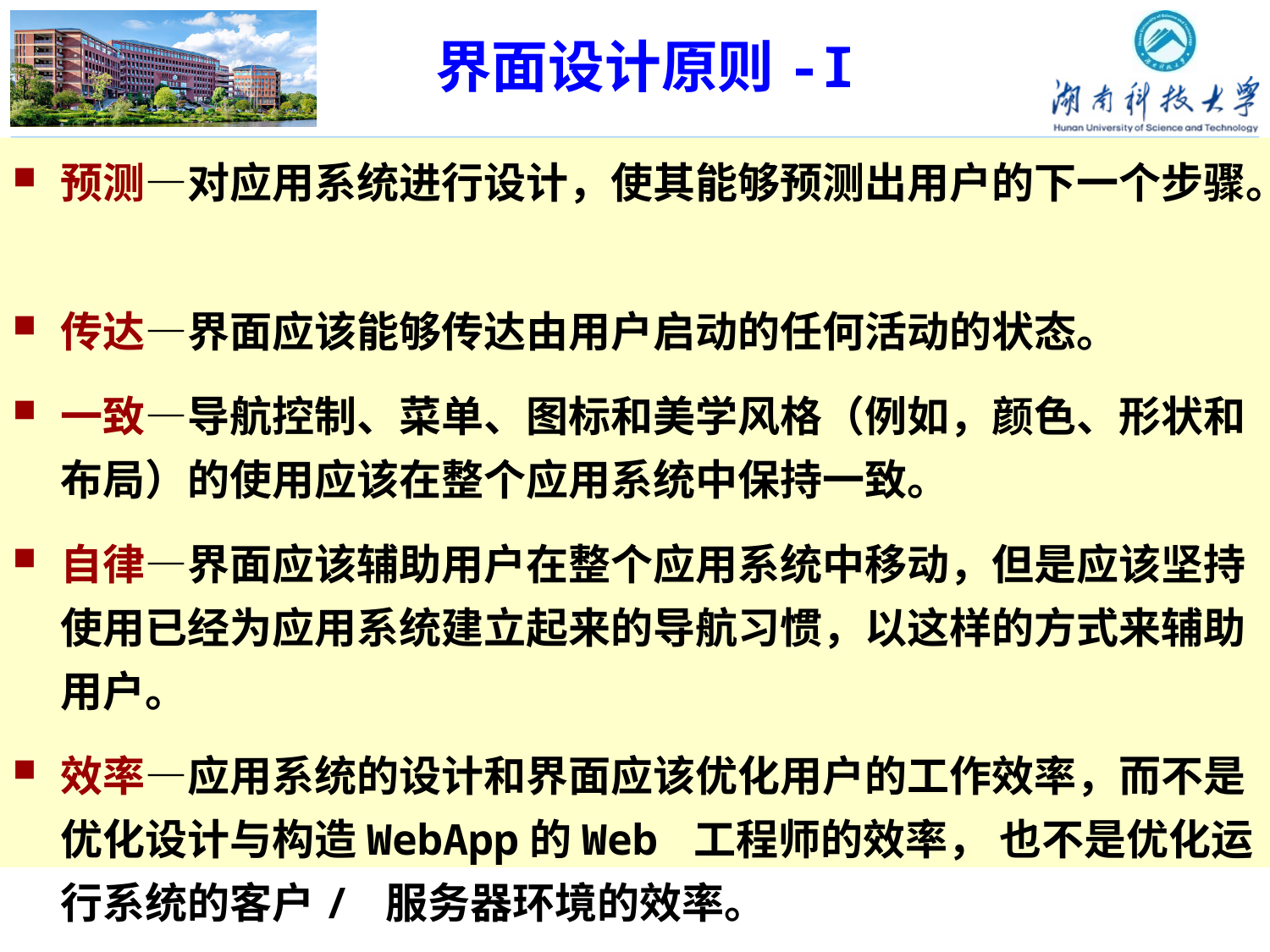

# 界面设计原则-I
预测—对应用系统进行设计，使其能够预测出用户的下一个步骤。
传达—界面应该能够传达由用户启动的任何活动的状态。
一致—导航控制、菜单、图标和美学风格（例如，颜色、形状和布局）的使用应该在整个应用系统中保持一致。
自律—界面应该辅助用户在整个应用系统中移动，但是应该坚持使用已经为应用系统建立起来的导航习惯，以这样的方式来辅助用户。
效率—应用系统的设计和界面应该优化用户的工作效率，而不是优化设计与构造WebApp的Web 工程师的效率， 也不是优化运行系统的客户/ 服务器环境的效率。
22